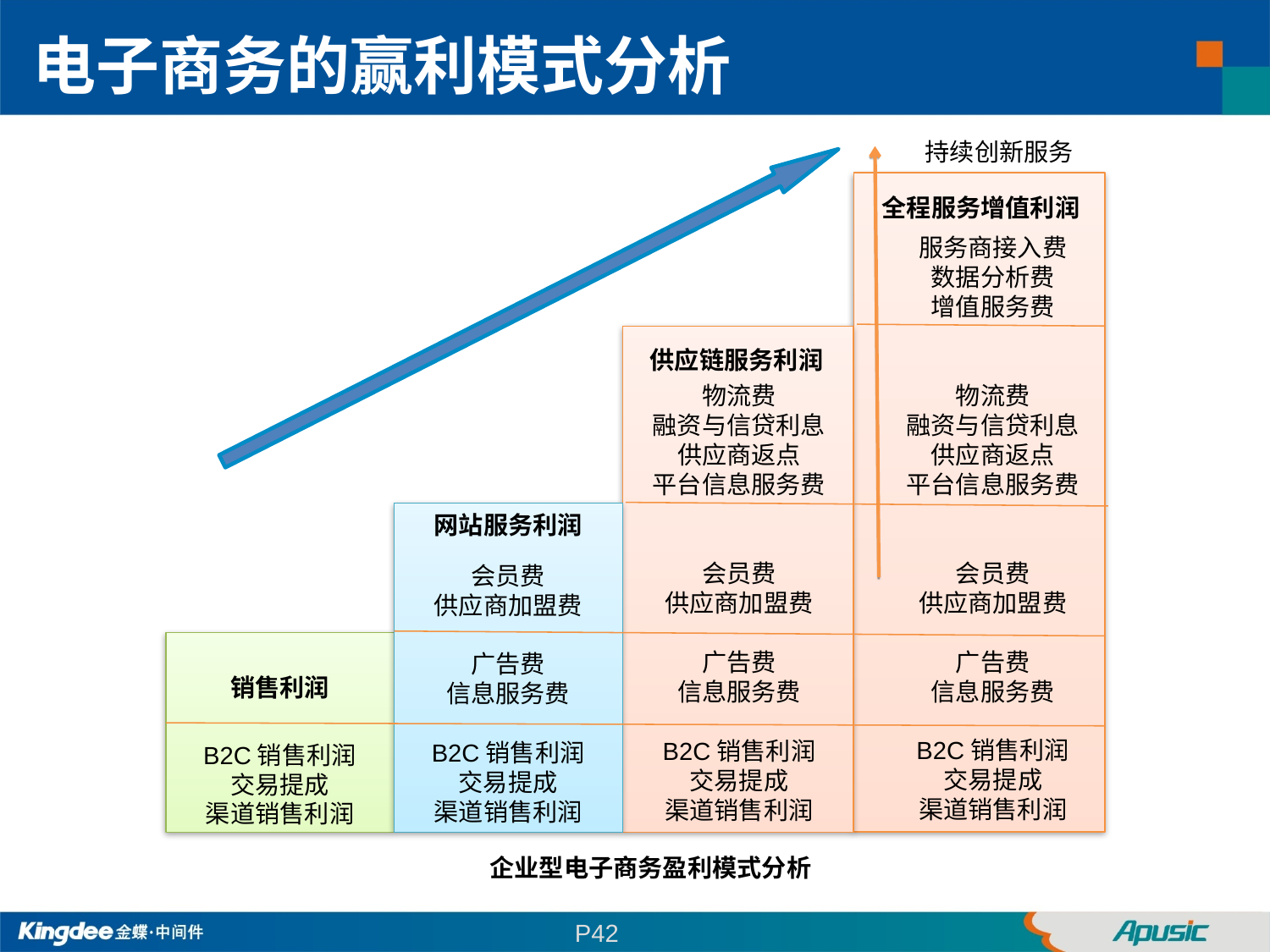

电子商务的赢利模式分析
持续创新服务

全程服务增值利润
服务商接入费
数据分析费
增值服务费

物流费
融资与信贷利息
供应商返点
平台信息服务费

会员费
供应商加盟费

广告费
信息服务费

B2C销售利润
交易提成
渠道销售利润

供应链服务利润
物流费
融资与信贷利息
供应商返点
平台信息服务费

会员费
供应商加盟费

广告费
信息服务费

B2C销售利润
交易提成
渠道销售利润

网站服务利润
会员费
供应商加盟费

广告费
信息服务费

B2C销售利润
交易提成
渠道销售利润

销售利润
B2C销售利润
交易提成
渠道销售利润
企业型电子商务盈利模式分析